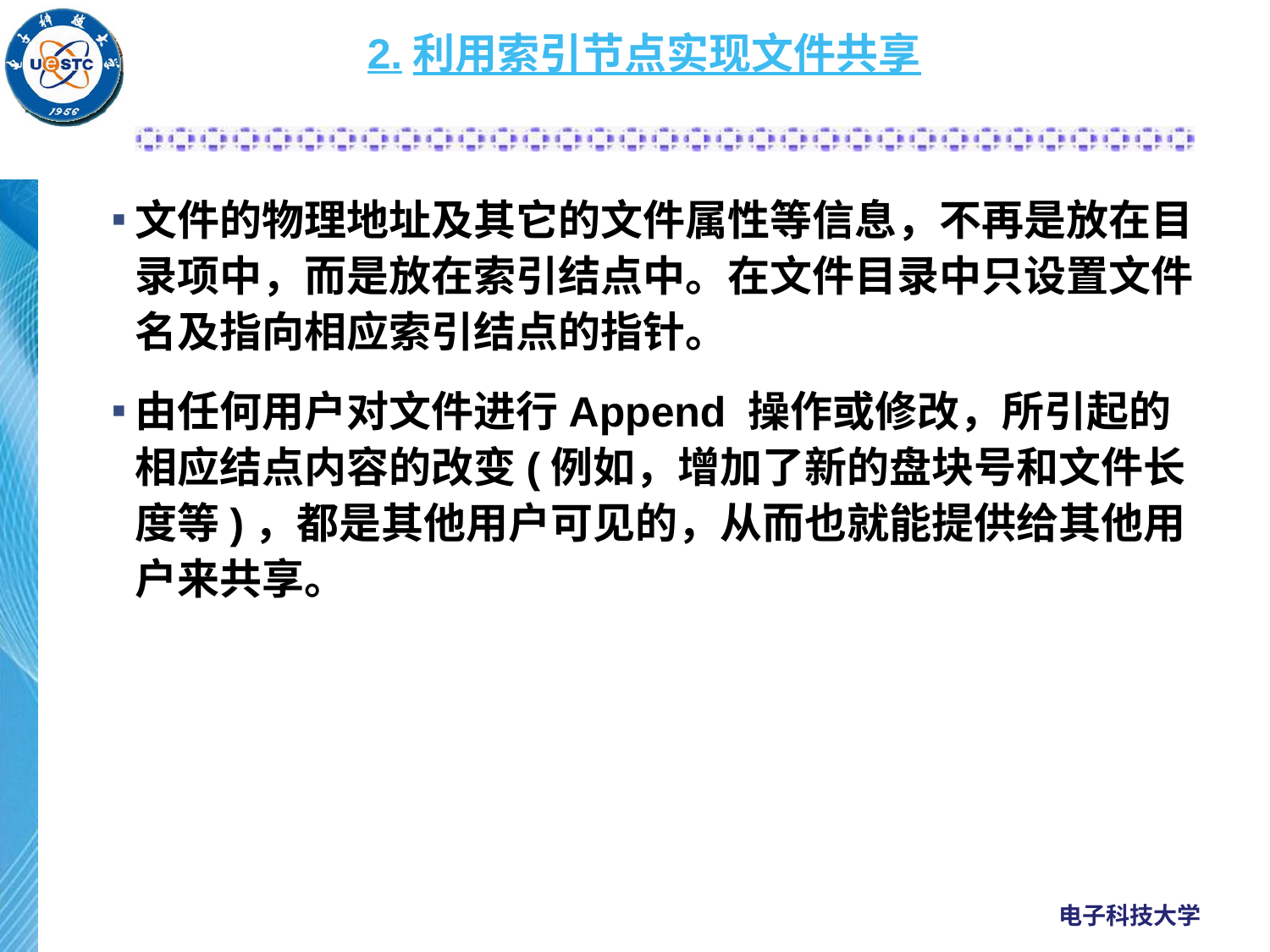

# 2.利用索引节点实现文件共享
文件的物理地址及其它的文件属性等信息，不再是放在目录项中，而是放在索引结点中。在文件目录中只设置文件名及指向相应索引结点的指针。
由任何用户对文件进行Append 操作或修改，所引起的相应结点内容的改变(例如，增加了新的盘块号和文件长度等)，都是其他用户可见的，从而也就能提供给其他用户来共享。